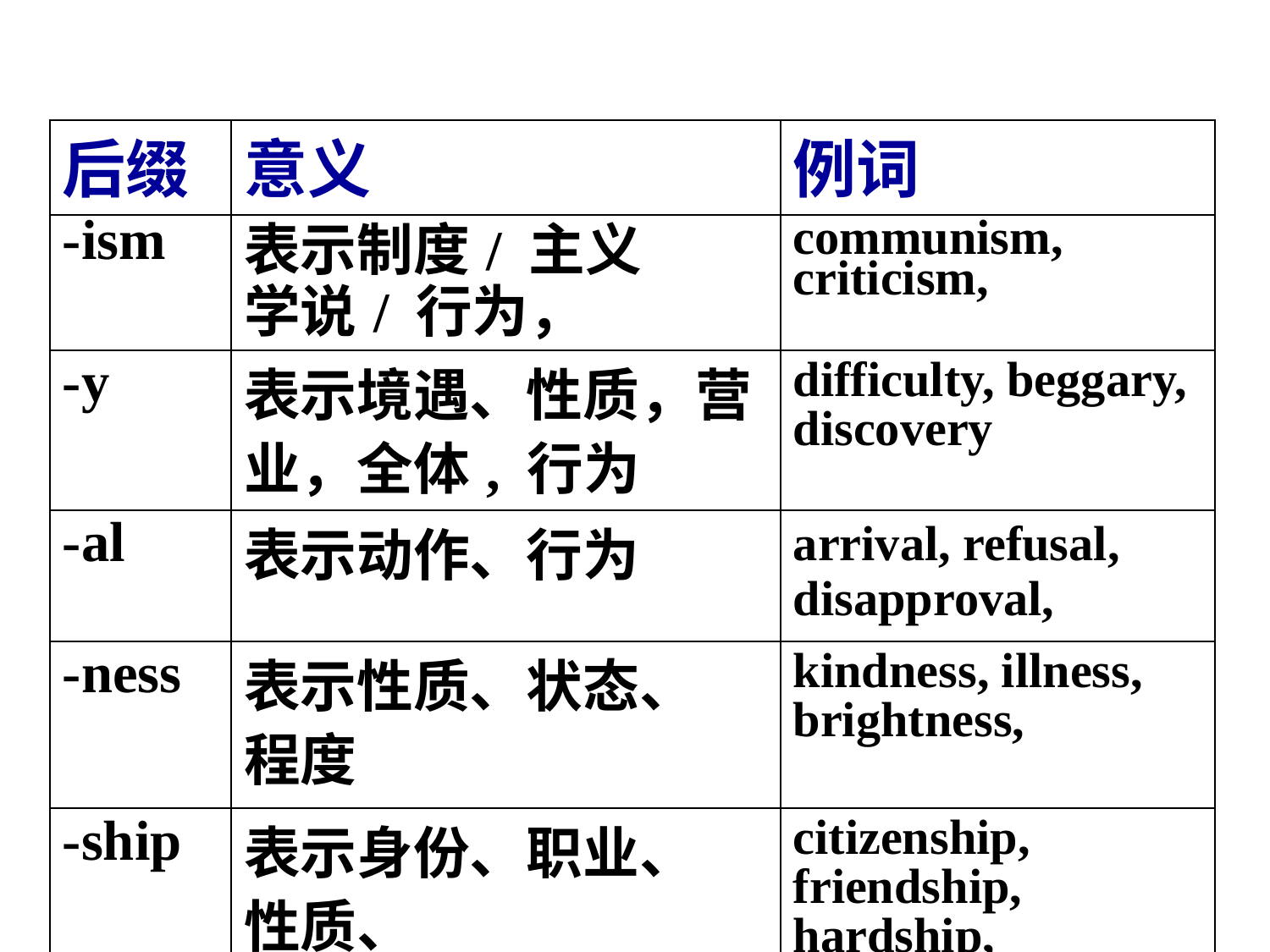

| 后缀 | 意义 | 例词 |
| --- | --- | --- |
| -ism | 表示制度/ 主义 学说/ 行为， | communism, criticism, |
| -y | 表示境遇、性质，营业，全体, 行为 | difficulty, beggary, discovery |
| -al | 表示动作、行为 | arrival, refusal, disapproval, |
| -ness | 表示性质、状态、 程度 | kindness, illness, brightness, |
| -ship | 表示身份、职业、 性质、 | citizenship, friendship, hardship, |